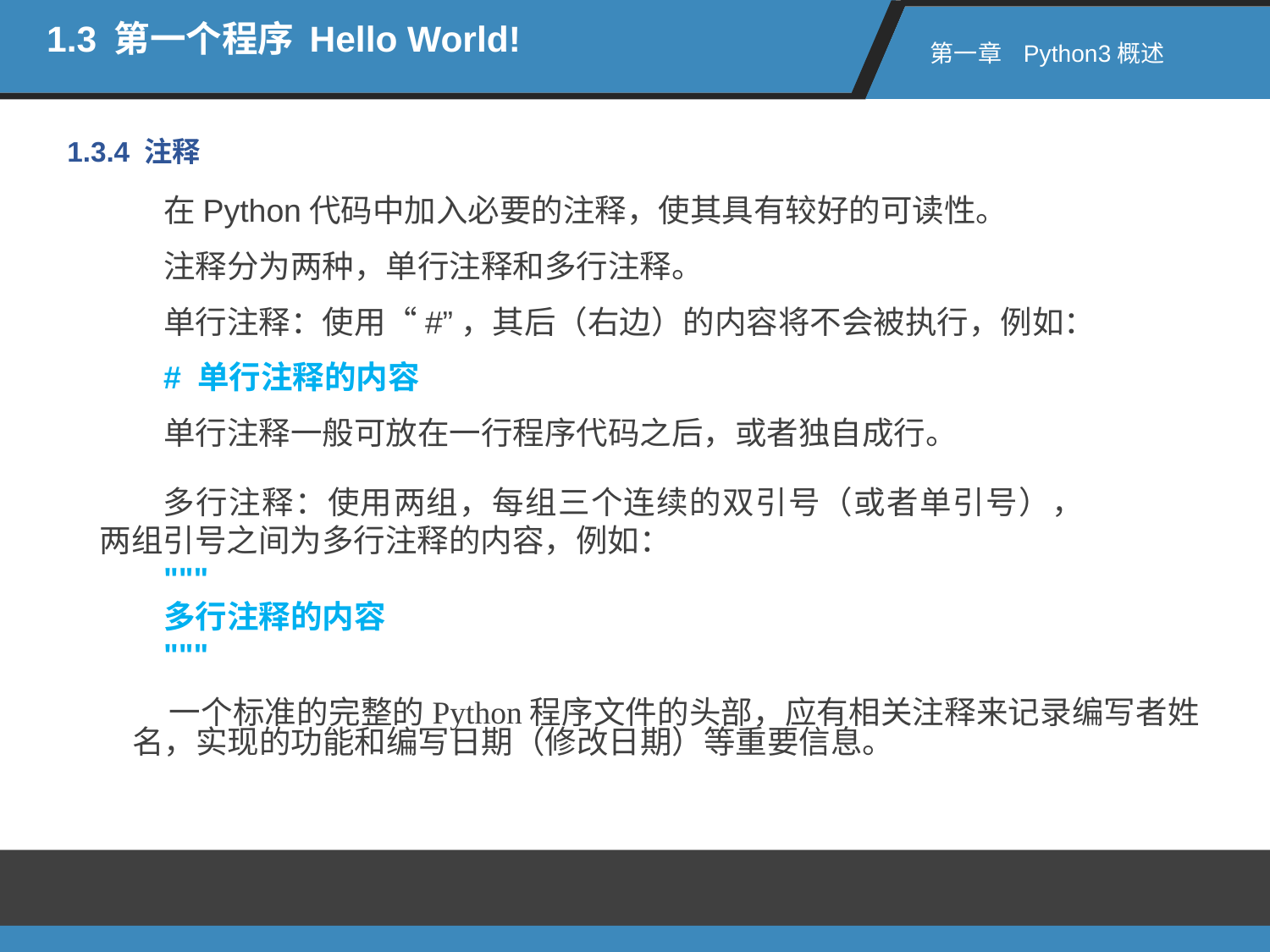

1.3 第一个程序 Hello World!
第一章   Python3概述
1.3.4 注释
在Python代码中加入必要的注释，使其具有较好的可读性。
注释分为两种，单行注释和多行注释。
单行注释：使用“#”，其后（右边）的内容将不会被执行，例如：
# 单行注释的内容
单行注释一般可放在一行程序代码之后，或者独自成行。

多行注释：使用两组，每组三个连续的双引号（或者单引号），两组引号之间为多行注释的内容，例如：
"""
多行注释的内容
"""
一个标准的完整的Python程序文件的头部，应有相关注释来记录编写者姓名，实现的功能和编写日期（修改日期）等重要信息。